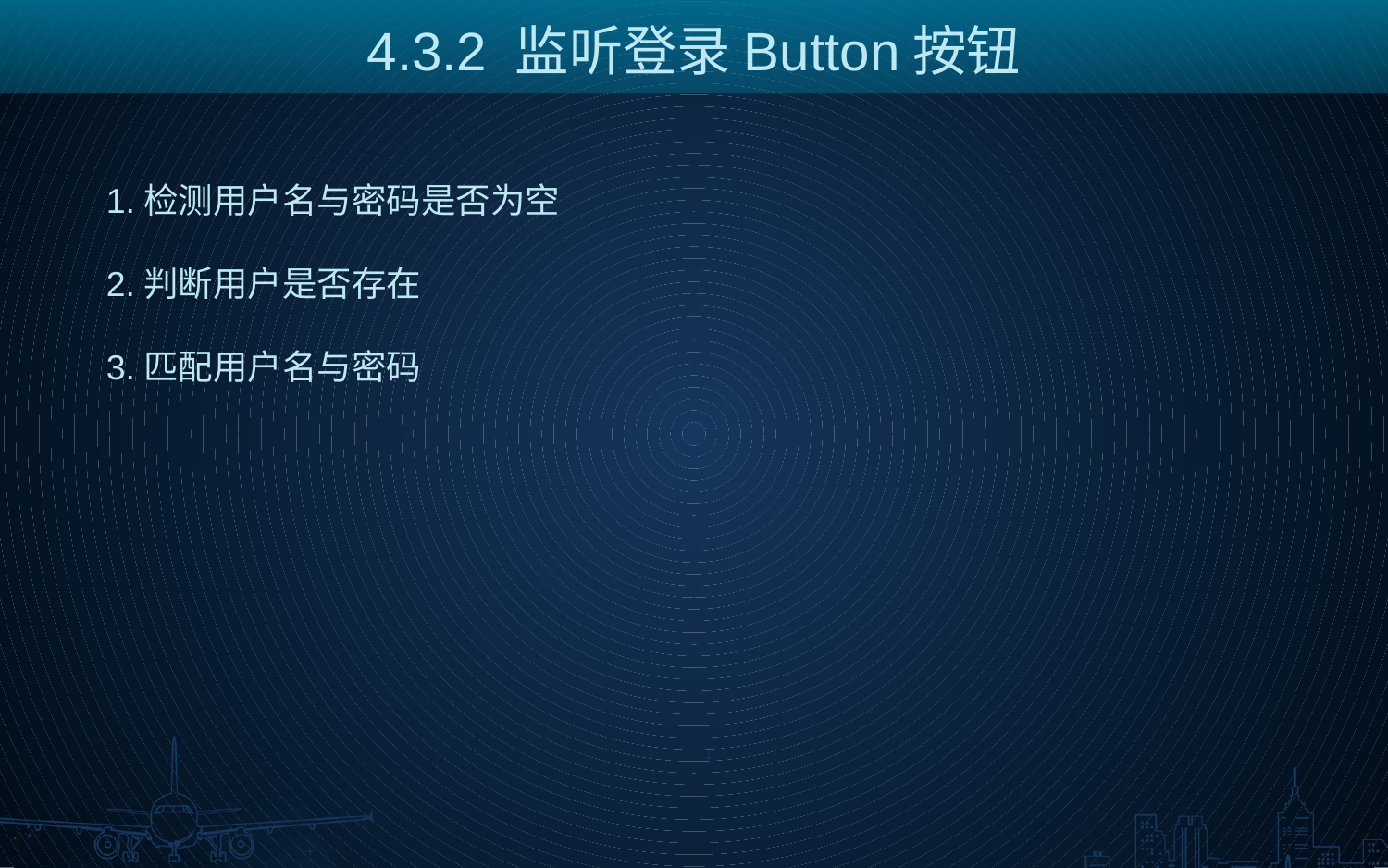

4.3.2 监听登录Button按钮
1.检测用户名与密码是否为空

2.判断用户是否存在

3.匹配用户名与密码